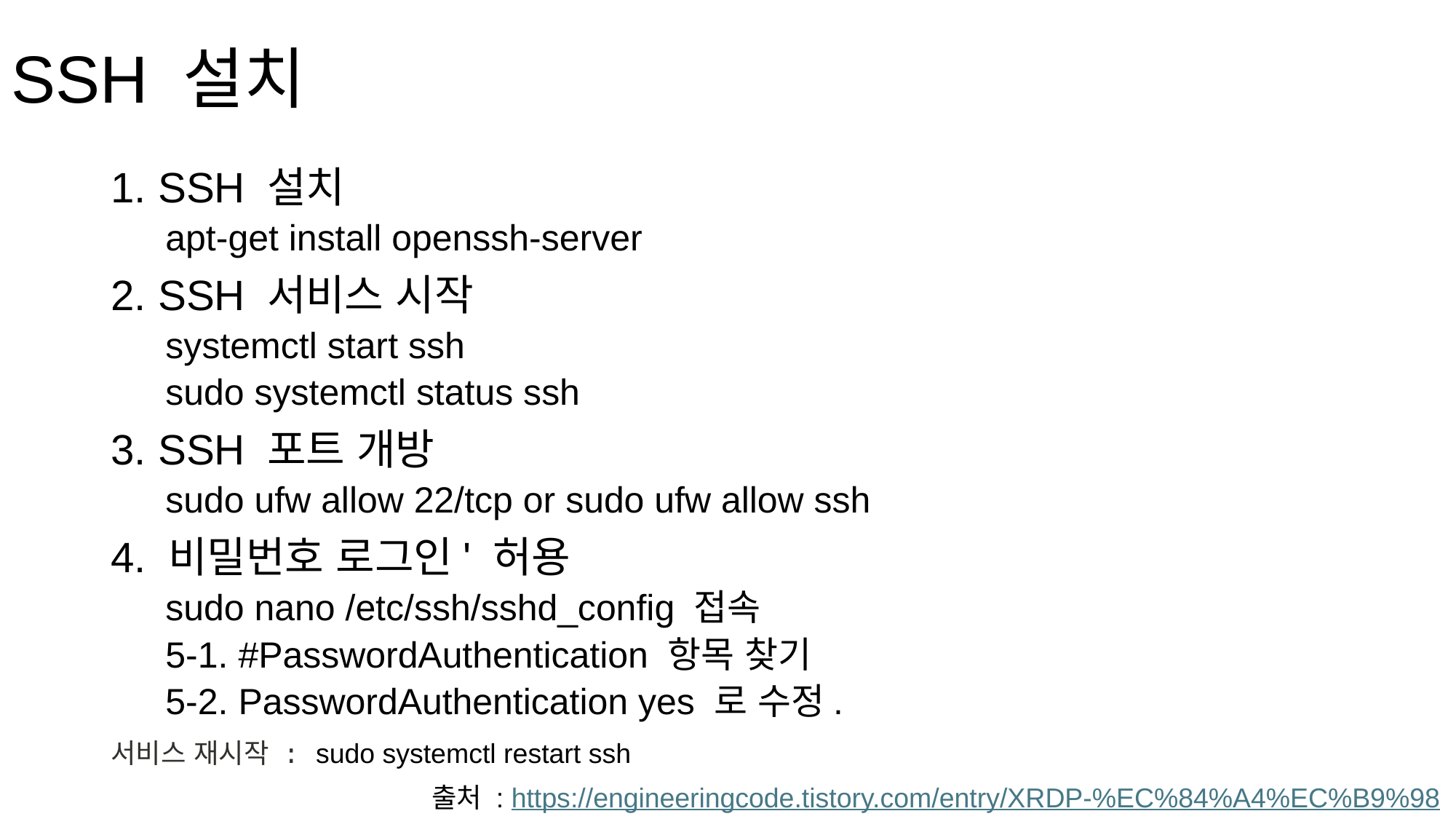

# SSH 설치
1. SSH 설치
apt-get install openssh-server
2. SSH 서비스 시작
systemctl start ssh
sudo systemctl status ssh
3. SSH 포트 개방
sudo ufw allow 22/tcp or sudo ufw allow ssh
4. 비밀번호 로그인' 허용
sudo nano /etc/ssh/sshd_config 접속
5-1. #PasswordAuthentication 항목 찾기
5-2. PasswordAuthentication yes 로 수정.
서비스 재시작 : sudo systemctl restart ssh
출처 : https://engineeringcode.tistory.com/entry/XRDP-%EC%84%A4%EC%B9%98